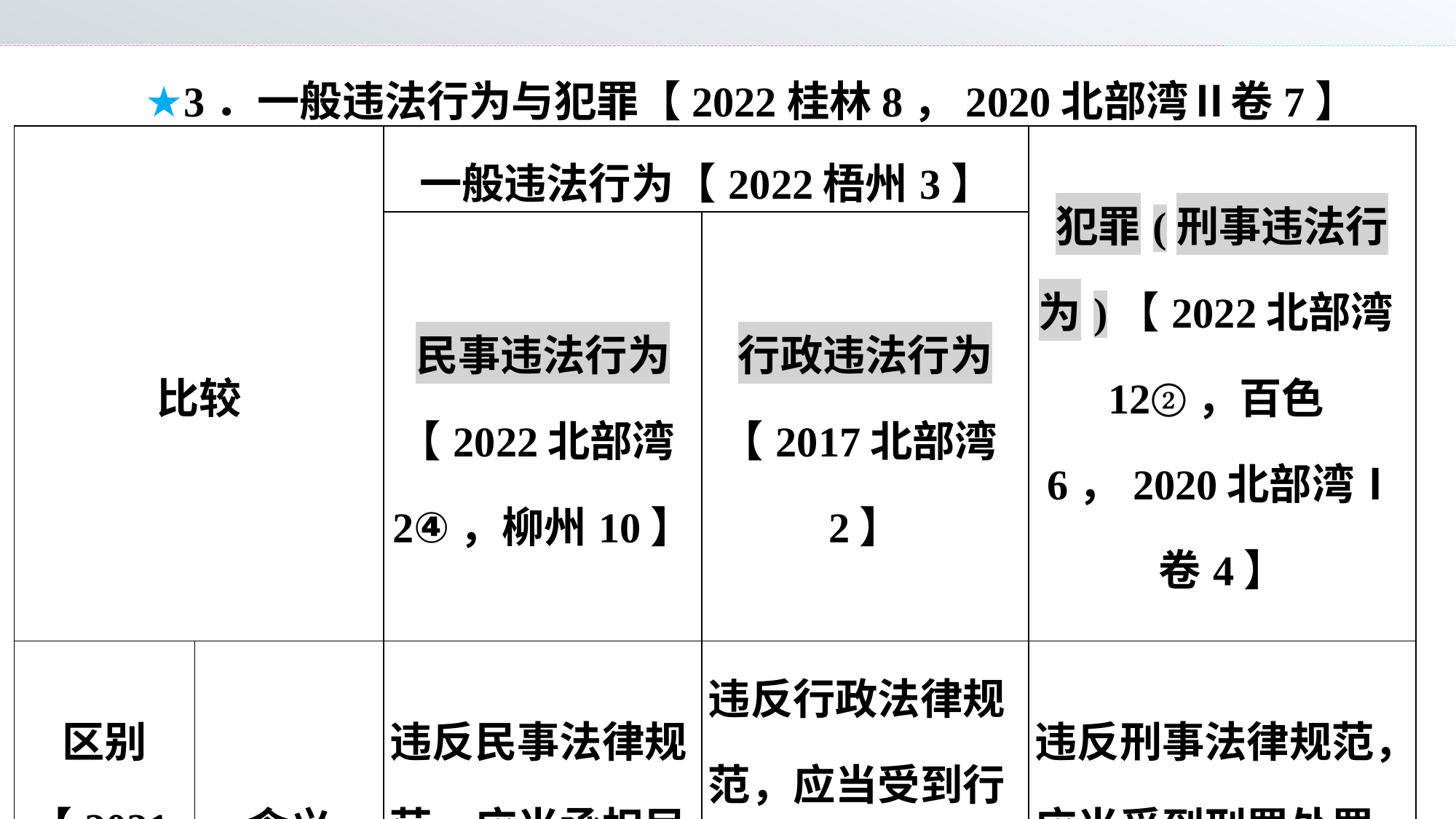

★3．一般违法行为与犯罪【2022桂林8，2020北部湾Ⅱ卷7】
| 比较 |  | 一般违法行为【2022梧州3】 |  | 犯罪(刑事违法行为)【2022北部湾12②，百色6，2020北部湾Ⅰ卷4】 |
| --- | --- | --- | --- | --- |
|  |  | 民事违法行为【2022北部湾2④，柳州10】 | 行政违法行为【2017北部湾2】 |  |
| 区别【2021北部湾5C】 | 含义 | 违反民事法律规范，应当承担民事责任的行为 | 违反行政法律规范，应当受到行政处分或行政处罚的行为 | 违反刑事法律规范，应当受到刑罚处罚的行为 |
|  | 违反法律 | 民事法律规范 | 行政法律规范 | 刑事法律规范 |